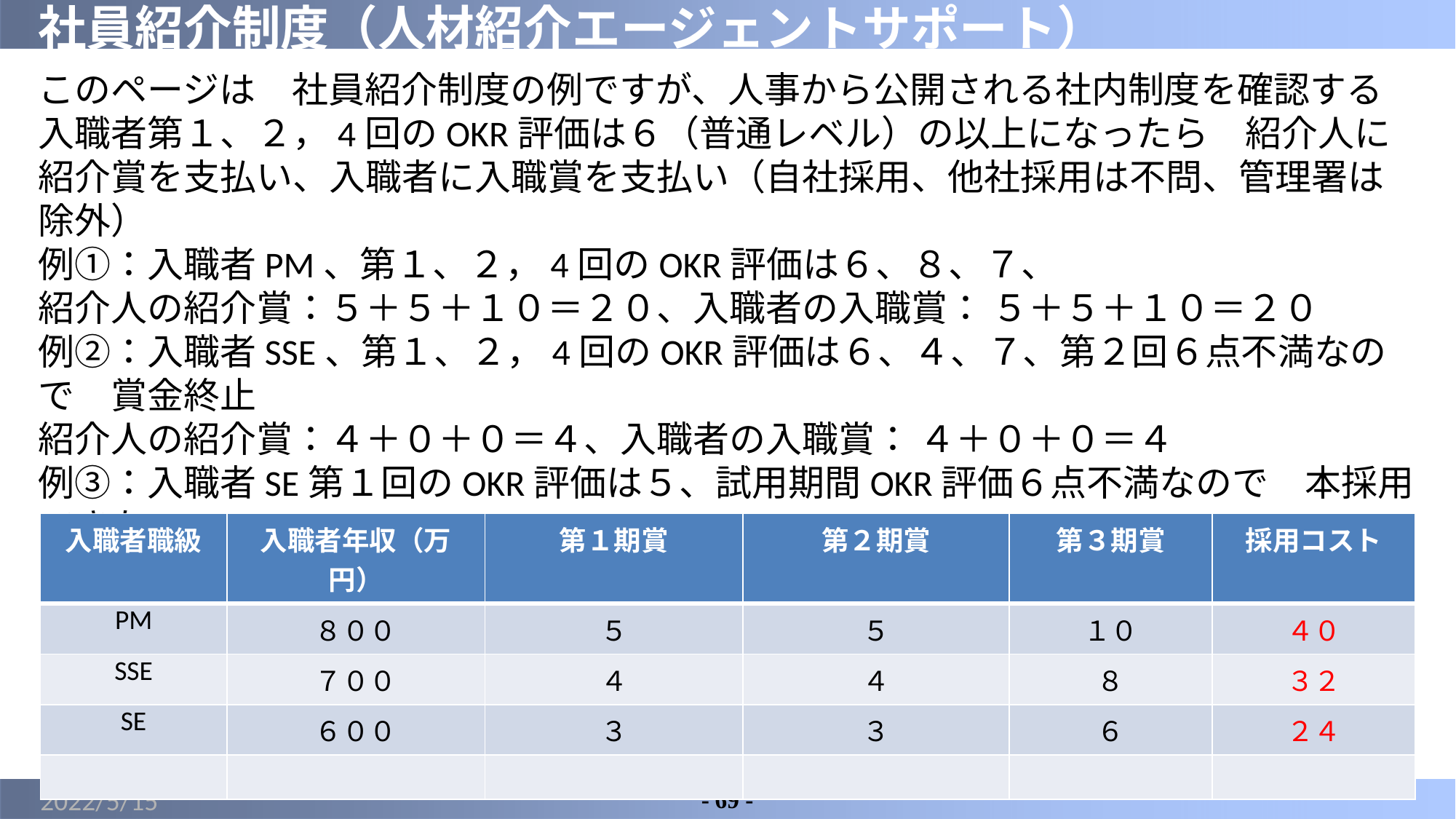

# 社員紹介制度（人材紹介エージェントサポート）
このページは　社員紹介制度の例ですが、人事から公開される社内制度を確認する
入職者第１、２，4回のOKR評価は６（普通レベル）の以上になったら　紹介人に紹介賞を支払い、入職者に入職賞を支払い（自社採用、他社採用は不問、管理署は除外）
例①：入職者PM、第１、２，4回のOKR評価は６、８、７、
紹介人の紹介賞：５＋５＋１０＝２０、入職者の入職賞： ５＋５＋１０＝２０
例②：入職者SSE、第１、２，4回のOKR評価は６、４、７、第２回６点不満なので　賞金終止
紹介人の紹介賞：４＋０＋０＝４、入職者の入職賞： ４＋０＋０＝４
例③：入職者SE第１回のOKR評価は５、試用期間OKR評価６点不満なので　本採用できない
| 入職者職級 | 入職者年収（万円） | 第１期賞 | 第２期賞 | 第３期賞 | 採用コスト |
| --- | --- | --- | --- | --- | --- |
| PM | ８００ | ５ | ５ | １０ | ４０ |
| SSE | ７００ | ４ | ４ | ８ | ３２ |
| SE | ６００ | ３ | ３ | ６ | ２４ |
|  |  |  |  |  |  |
2022/5/15
- 69 -